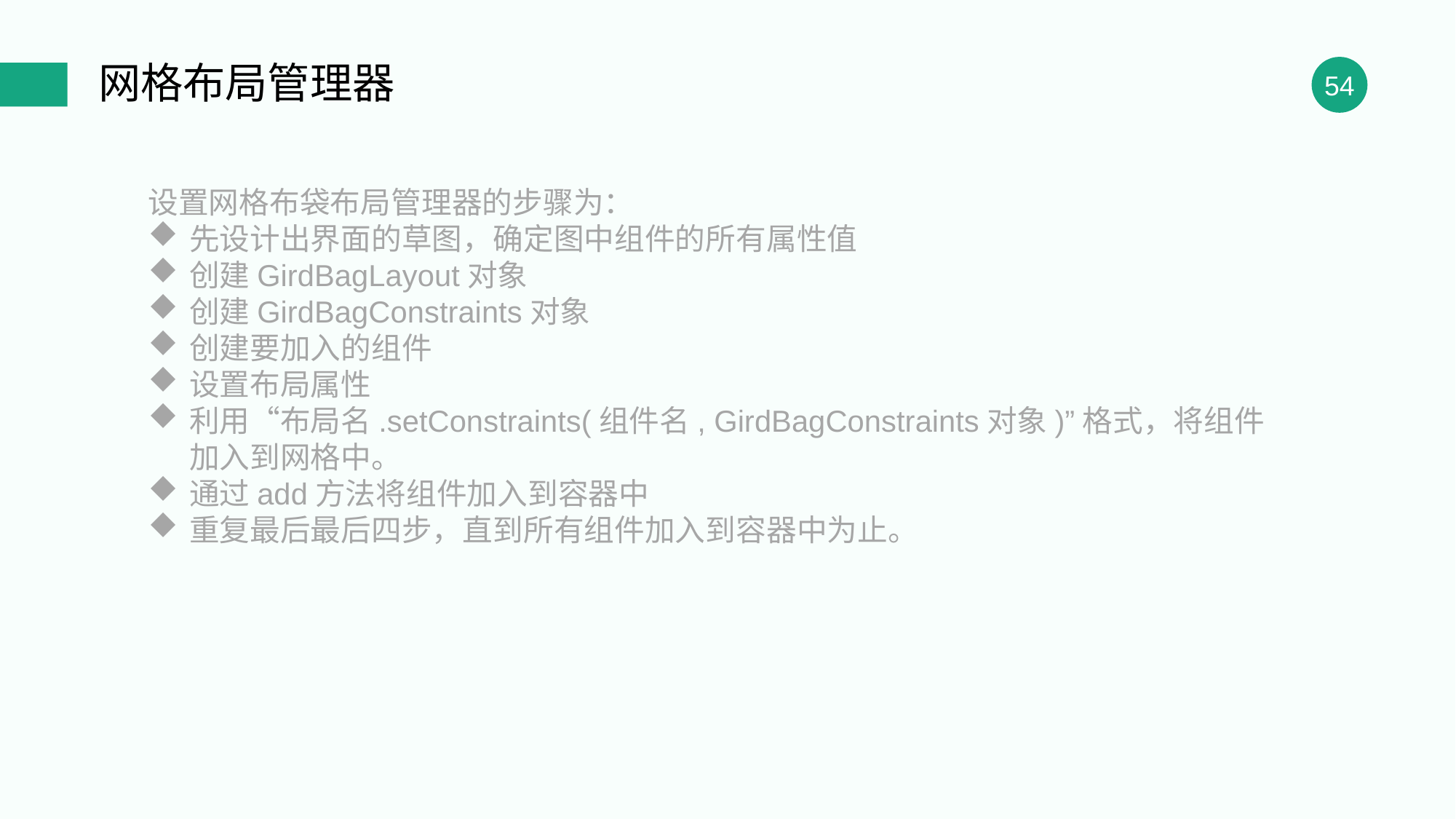

网格布局管理器
设置网格布袋布局管理器的步骤为：
先设计出界面的草图，确定图中组件的所有属性值
创建GirdBagLayout对象
创建GirdBagConstraints对象
创建要加入的组件
设置布局属性
利用“布局名.setConstraints(组件名, GirdBagConstraints对象)”格式，将组件加入到网格中。
通过add方法将组件加入到容器中
重复最后最后四步，直到所有组件加入到容器中为止。